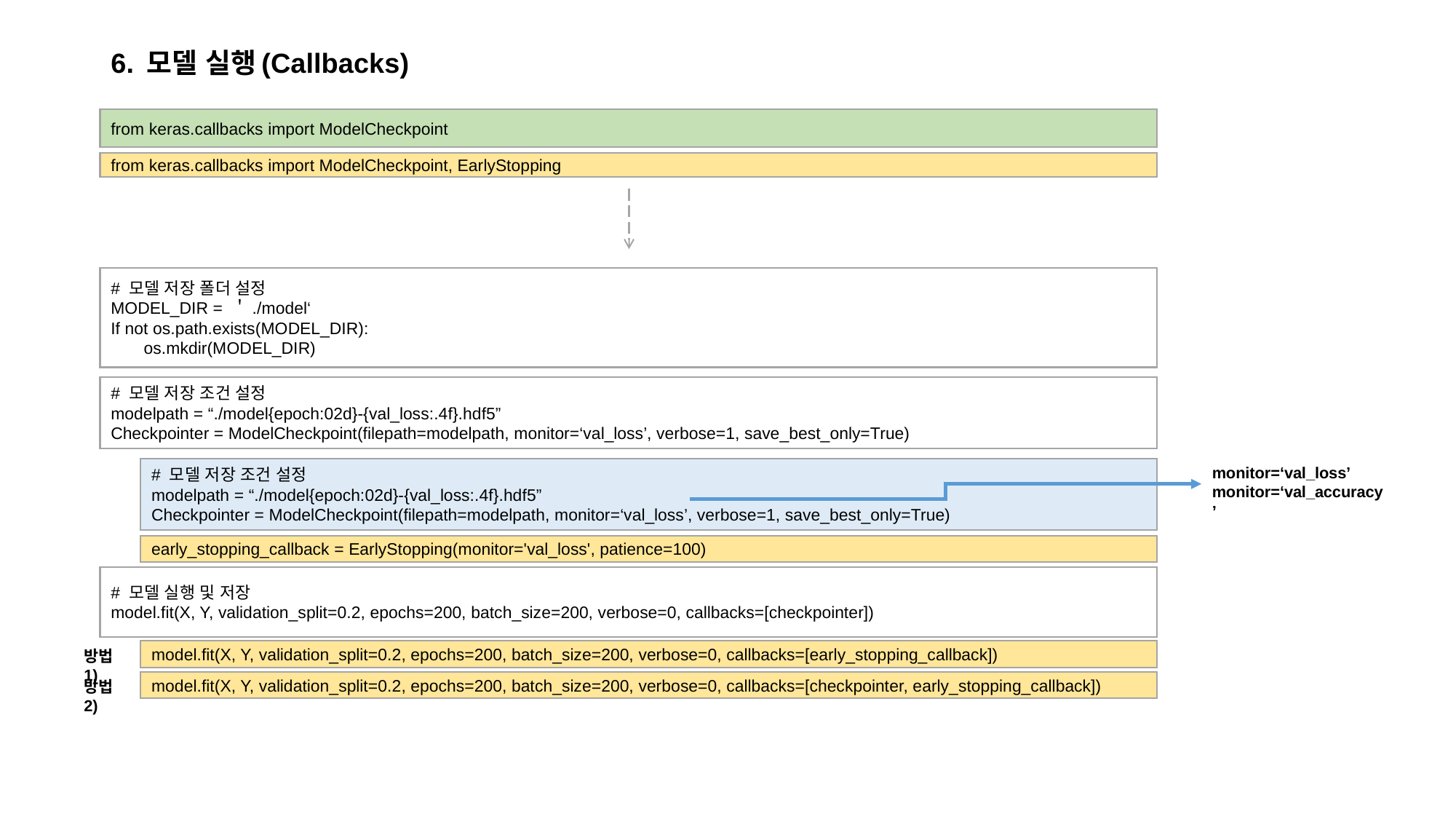

# 6. 모델 실행(Callbacks)
from keras.callbacks import ModelCheckpoint
from keras.callbacks import ModelCheckpoint, EarlyStopping
# 모델 저장 폴더 설정
MODEL_DIR = ＇./model‘
If not os.path.exists(MODEL_DIR):
       os.mkdir(MODEL_DIR)
# 모델 저장 조건 설정
modelpath = “./model{epoch:02d}-{val_loss:.4f}.hdf5”
Checkpointer = ModelCheckpoint(filepath=modelpath, monitor=‘val_loss’, verbose=1, save_best_only=True)
monitor=‘val_loss’
monitor=‘val_accuracy’
# 모델 저장 조건 설정
modelpath = “./model{epoch:02d}-{val_loss:.4f}.hdf5”
Checkpointer = ModelCheckpoint(filepath=modelpath, monitor=‘val_loss’, verbose=1, save_best_only=True)
early_stopping_callback = EarlyStopping(monitor='val_loss', patience=100)
# 모델 실행 및 저장
model.fit(X, Y, validation_split=0.2, epochs=200, batch_size=200, verbose=0, callbacks=[checkpointer])
방법1)
model.fit(X, Y, validation_split=0.2, epochs=200, batch_size=200, verbose=0, callbacks=[early_stopping_callback])
방법2)
model.fit(X, Y, validation_split=0.2, epochs=200, batch_size=200, verbose=0, callbacks=[checkpointer, early_stopping_callback])